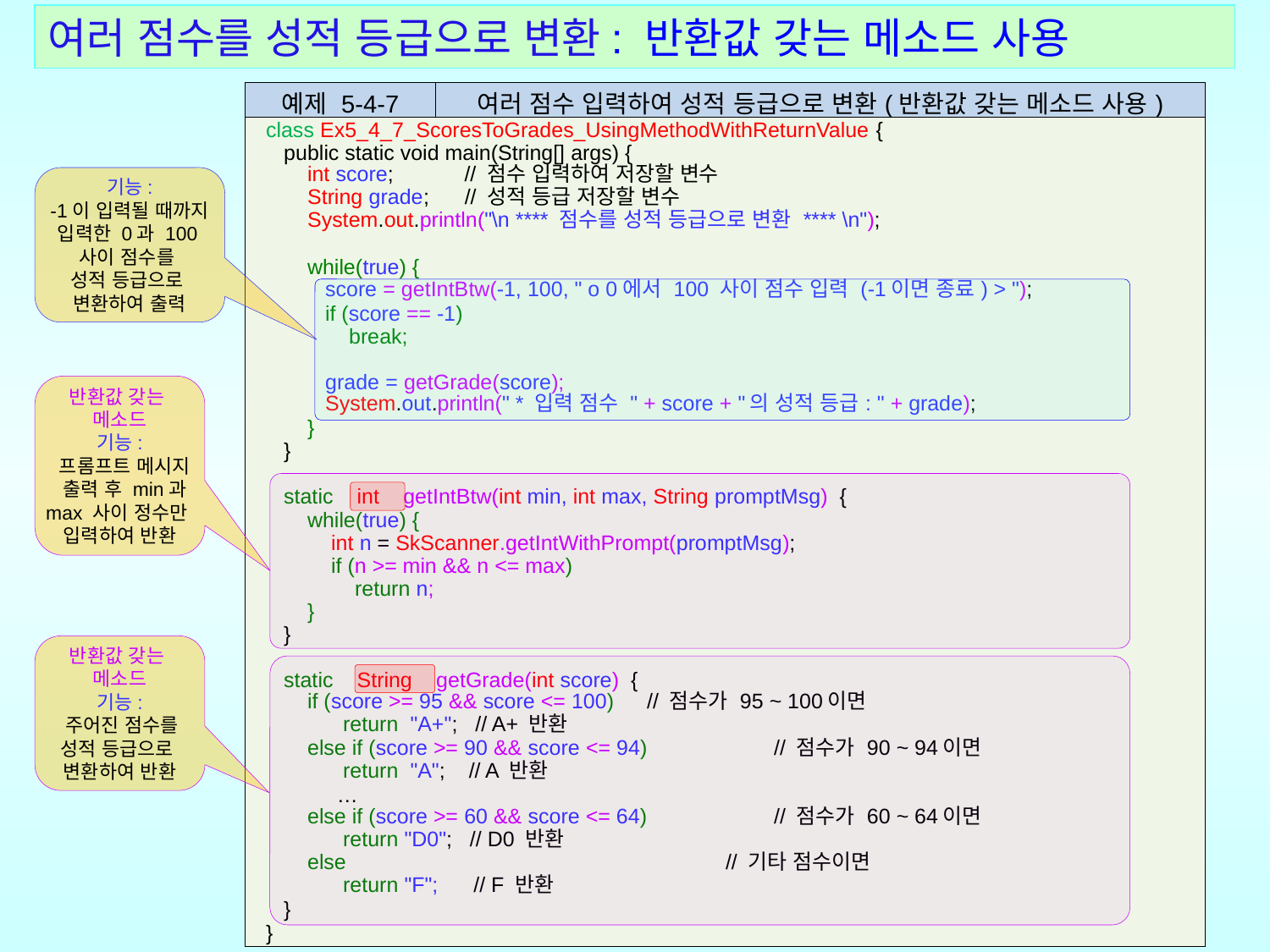

여러 점수를 성적 등급으로 변환: 반환값 갖는 메소드 사용
| 예제 5-4-7 | 여러 점수 입력하여 성적 등급으로 변환(반환값 갖는 메소드 사용) |
| --- | --- |
| class Ex5\_4\_7\_ScoresToGrades\_UsingMethodWithReturnValue { public static void main(String[] args) { int score; // 점수 입력하여 저장할 변수 String grade; // 성적 등급 저장할 변수 System.out.println("\n \*\*\*\* 점수를 성적 등급으로 변환 \*\*\*\* \n"); while(true) { score = getIntBtw(-1, 100, " o 0에서 100 사이 점수 입력 (-1이면 종료) > "); if (score == -1) break; grade = getGrade(score); System.out.println(" \* 입력 점수 " + score + "의 성적 등급: " + grade); } } static int getIntBtw(int min, int max, String promptMsg) { while(true) { int n = SkScanner.getIntWithPrompt(promptMsg); if (n >= min && n <= max) return n; } } static String getGrade(int score) { if (score >= 95 && score <= 100) // 점수가 95 ~ 100이면 return "A+"; // A+ 반환 else if (score >= 90 && score <= 94) // 점수가 90 ~ 94이면 return "A"; // A 반환 … else if (score >= 60 && score <= 64) // 점수가 60 ~ 64이면 return "D0"; // D0 반환 else // 기타 점수이면 return "F"; // F 반환 } } |  |
기능:
-1이 입력될 때까지 입력한 0과 100사이 점수를
성적 등급으로
변환하여 출력

반환값 갖는
메소드
기능:
 프롬프트 메시지
 출력 후 min과 max 사이 정수만  입력하여 반환

반환값 갖는
메소드
기능:
 주어진 점수를
성적 등급으로
변환하여 반환